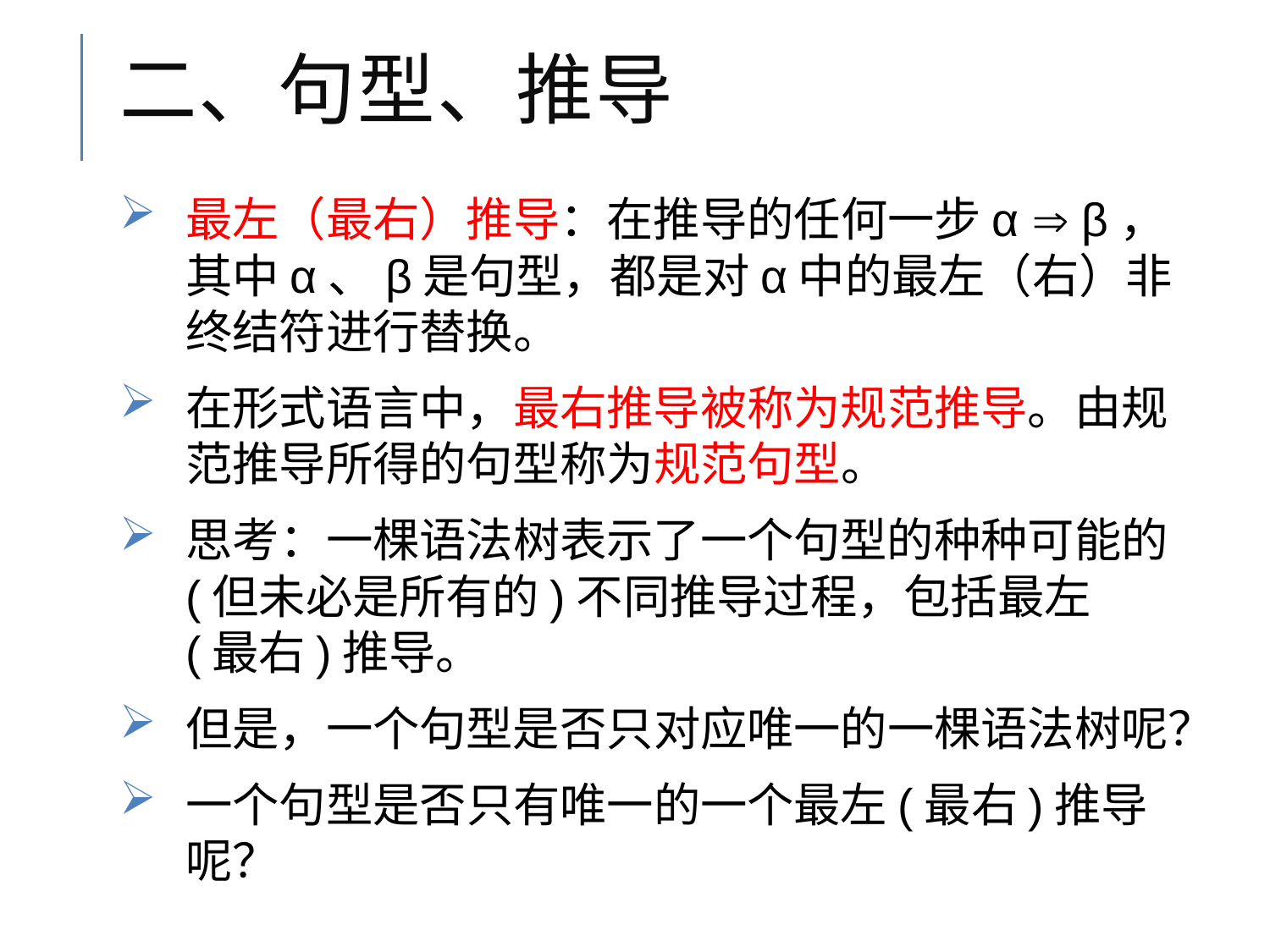

# 二、句型、推导
最左（最右）推导：在推导的任何一步α ⇒ β，其中α、β是句型，都是对α中的最左（右）非终结符进行替换。
在形式语言中，最右推导被称为规范推导。由规范推导所得的句型称为规范句型。
思考：一棵语法树表示了一个句型的种种可能的(但未必是所有的)不同推导过程，包括最左(最右)推导。
但是，一个句型是否只对应唯一的一棵语法树呢？
一个句型是否只有唯一的一个最左(最右)推导呢？
52